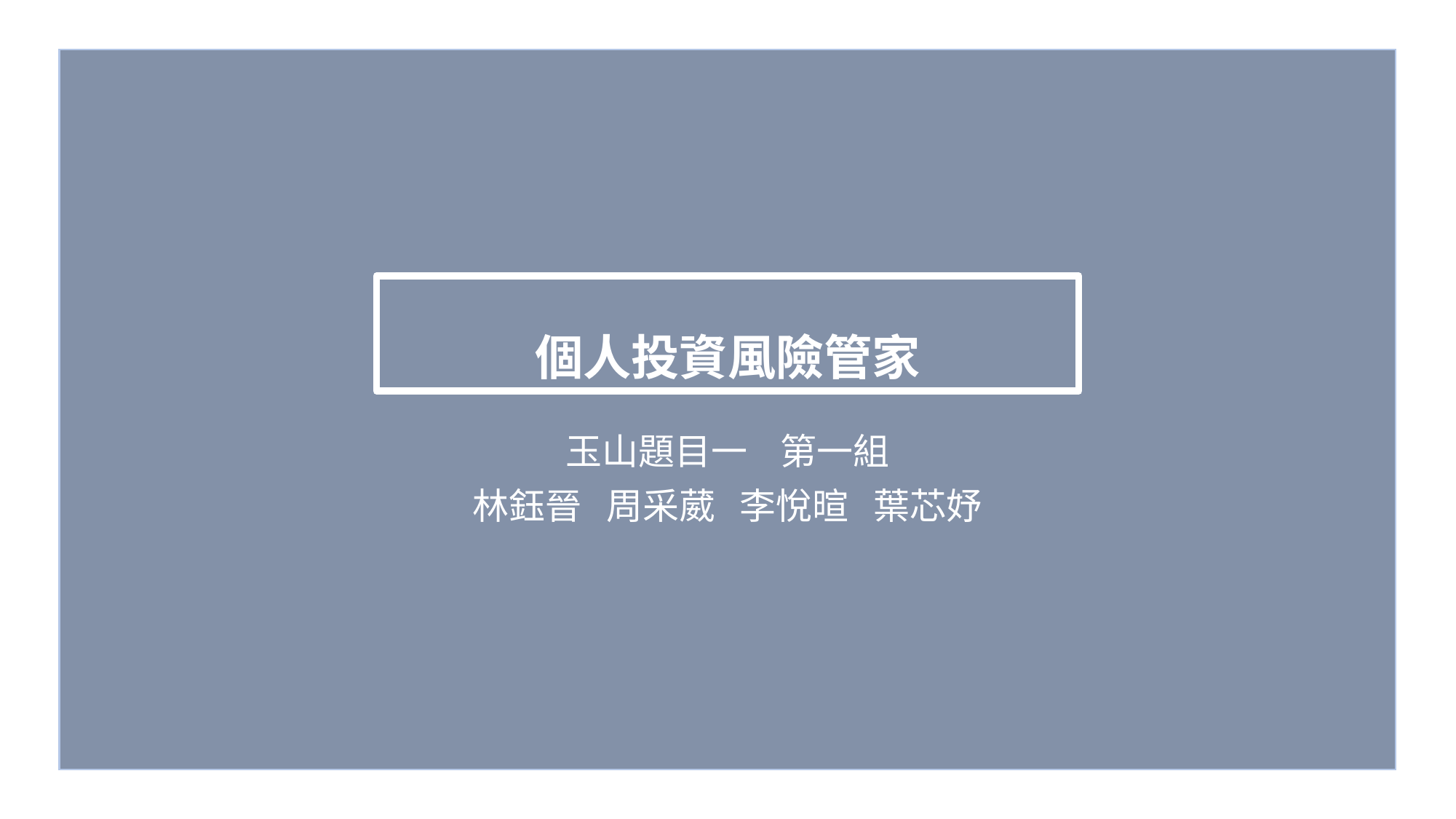

# 個人投資風險管家
玉山題目一    第一組
林鈺晉   周采葳   李悅暄   葉芯妤